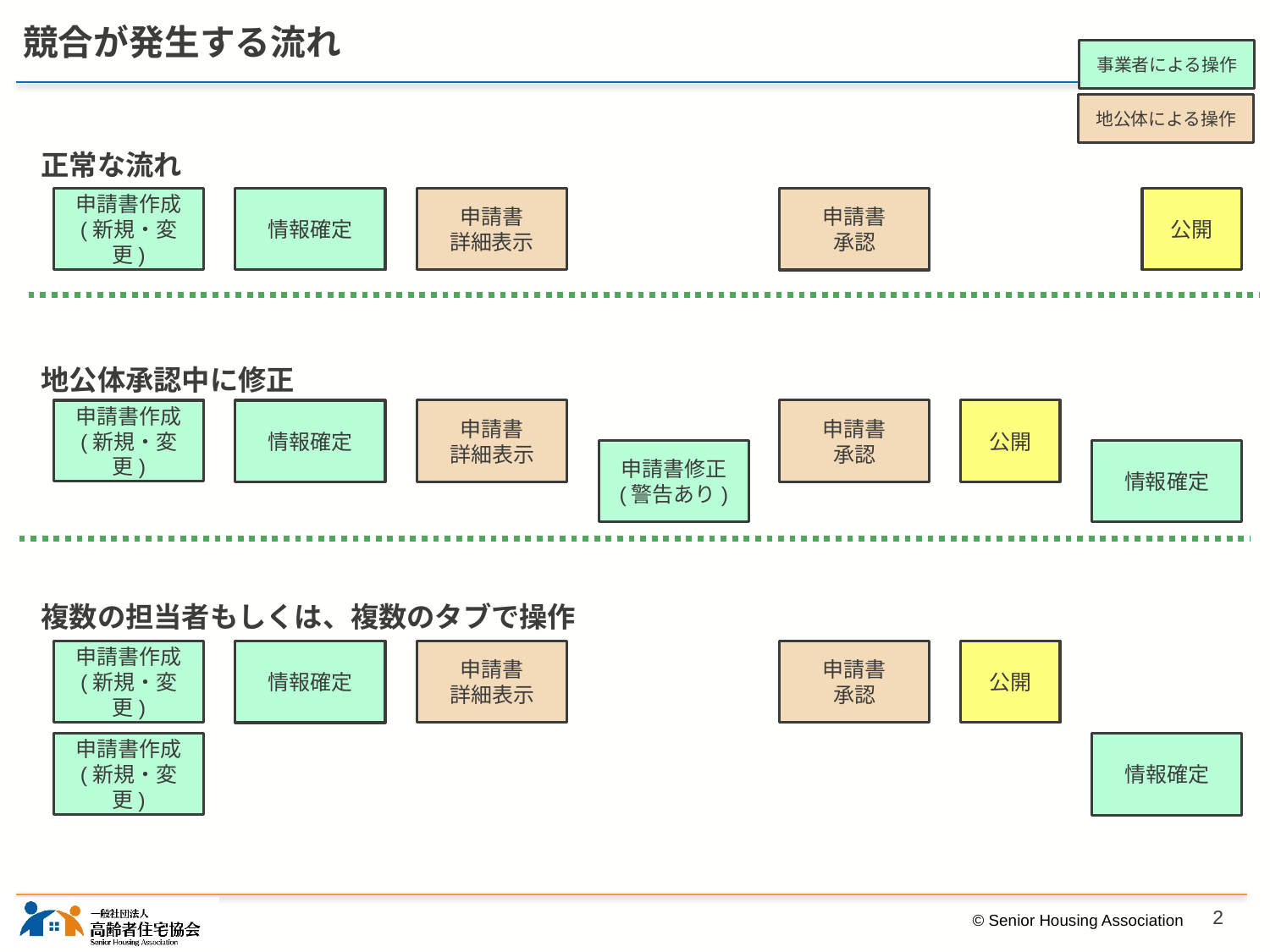

# 競合が発生する流れ
事業者による操作
地公体による操作
正常な流れ
情報確定
申請書
詳細表示
公開
申請書
承認
申請書作成
(新規・変更)
地公体承認中に修正
申請書作成
(新規・変更)
申請書
詳細表示
申請書
承認
公開
情報確定
情報確定
申請書修正
(警告あり)
複数の担当者もしくは、複数のタブで操作
公開
申請書作成
(新規・変更)
申請書
詳細表示
申請書
承認
情報確定
申請書作成
(新規・変更)
情報確定
2